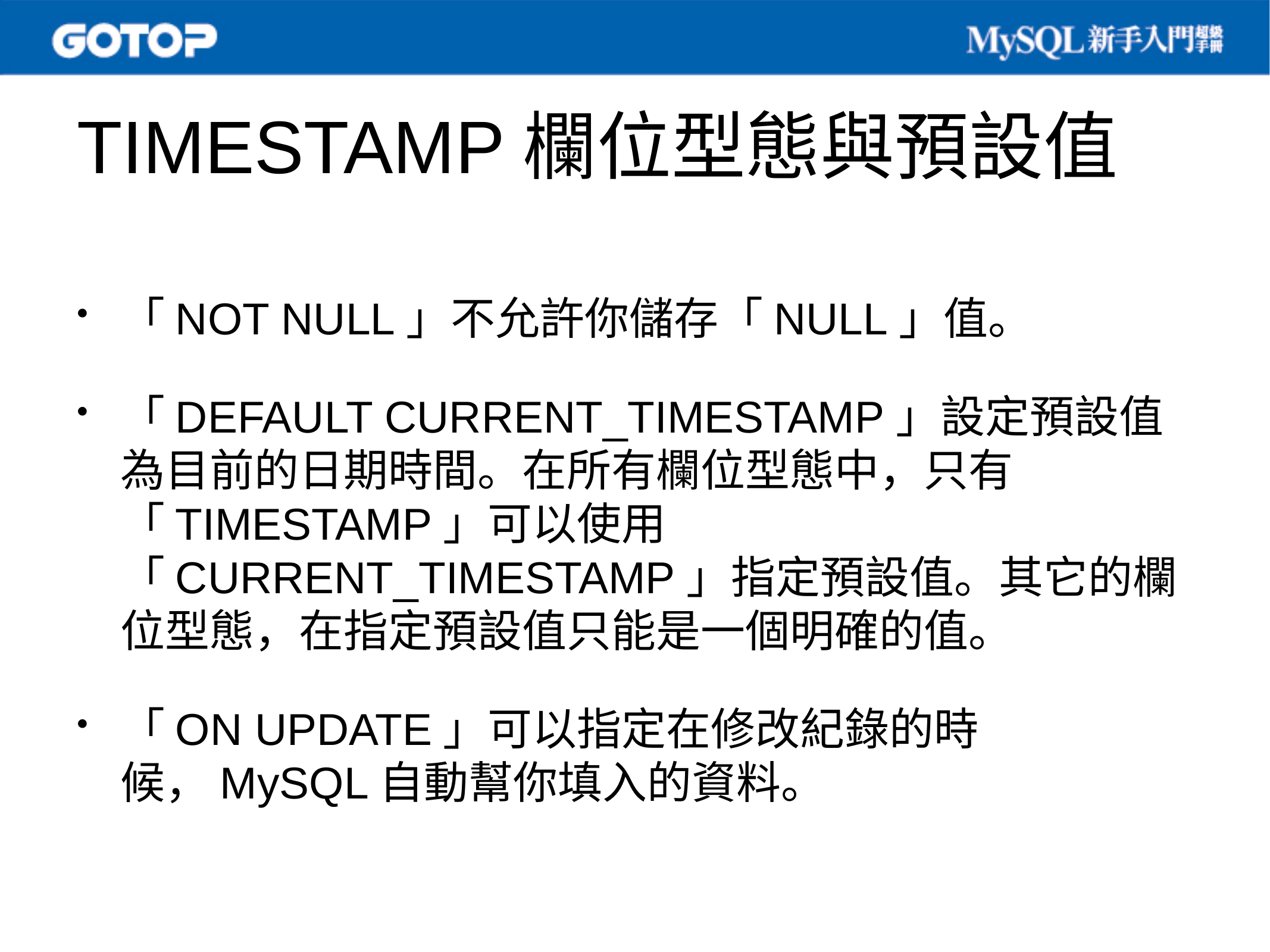

# TIMESTAMP欄位型態與預設值
「NOT NULL」不允許你儲存「NULL」值。
「DEFAULT CURRENT_TIMESTAMP」設定預設值為目前的日期時間。在所有欄位型態中，只有「TIMESTAMP」可以使用「CURRENT_TIMESTAMP」指定預設值。其它的欄位型態，在指定預設值只能是一個明確的值。
「ON UPDATE」可以指定在修改紀錄的時候，MySQL自動幫你填入的資料。